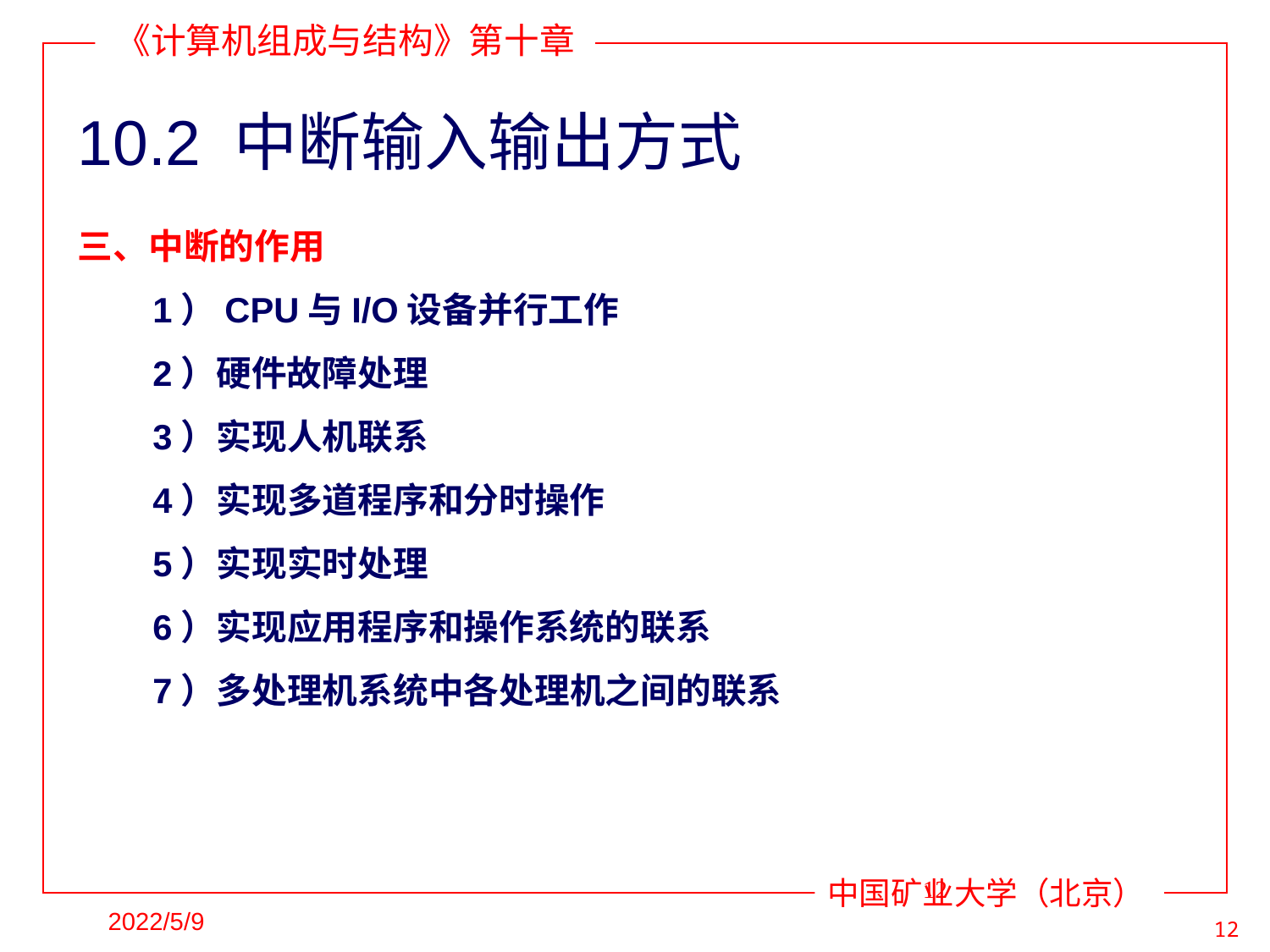

# 10.2 中断输入输出方式
三、中断的作用
1）CPU与I/O设备并行工作
2）硬件故障处理
3）实现人机联系
4）实现多道程序和分时操作
5）实现实时处理
6）实现应用程序和操作系统的联系
7）多处理机系统中各处理机之间的联系
12
2022/5/9